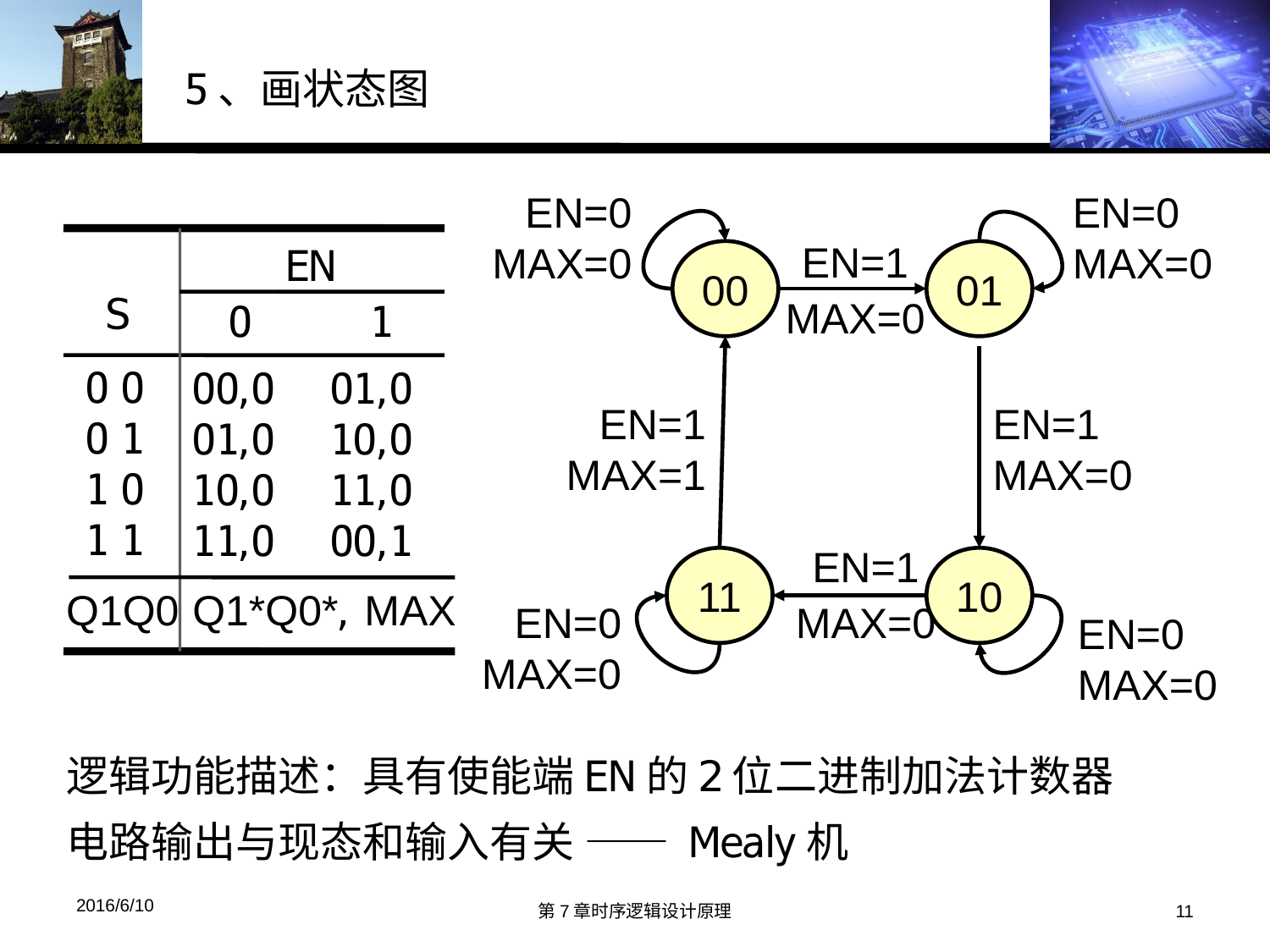

5、画状态图
EN=0
MAX=0
EN=0
MAX=0
EN=1
MAX=0
01

EN
0         1
S

0 0
0 1
1 0
1 1

00,0
01,0
10,0
11,0
01,0
10,0
11,0
00,1
Q1Q0

Q1*Q0*, MAX

00
EN=1
MAX=1
EN=1
MAX=0
10
EN=1
MAX=0
11
EN=0
MAX=0
EN=0
MAX=0
逻辑功能描述：具有使能端EN的2位二进制加法计数器
电路输出与现态和输入有关 —— Mealy机
2016/6/10
第7章时序逻辑设计原理
11